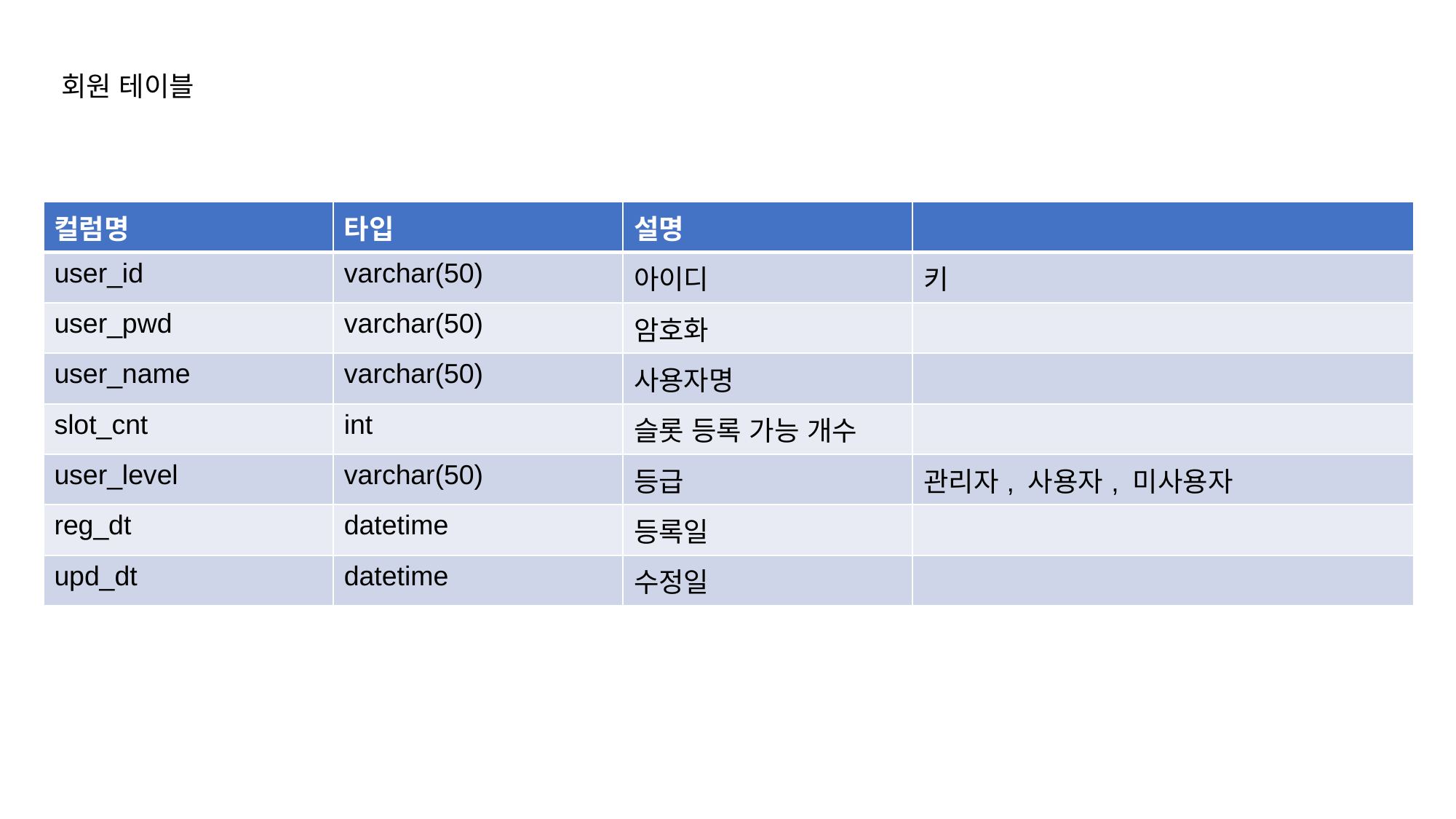

회원 테이블
| 컬럼명 | 타입 | 설명 |  |
| --- | --- | --- | --- |
| user\_id | varchar(50) | 아이디 | 키 |
| user\_pwd | varchar(50) | 암호화 |  |
| user\_name | varchar(50) | 사용자명 |  |
| slot\_cnt | int | 슬롯 등록 가능 개수 |  |
| user\_level | varchar(50) | 등급 | 관리자, 사용자, 미사용자 |
| reg\_dt | datetime | 등록일 |  |
| upd\_dt | datetime | 수정일 |  |